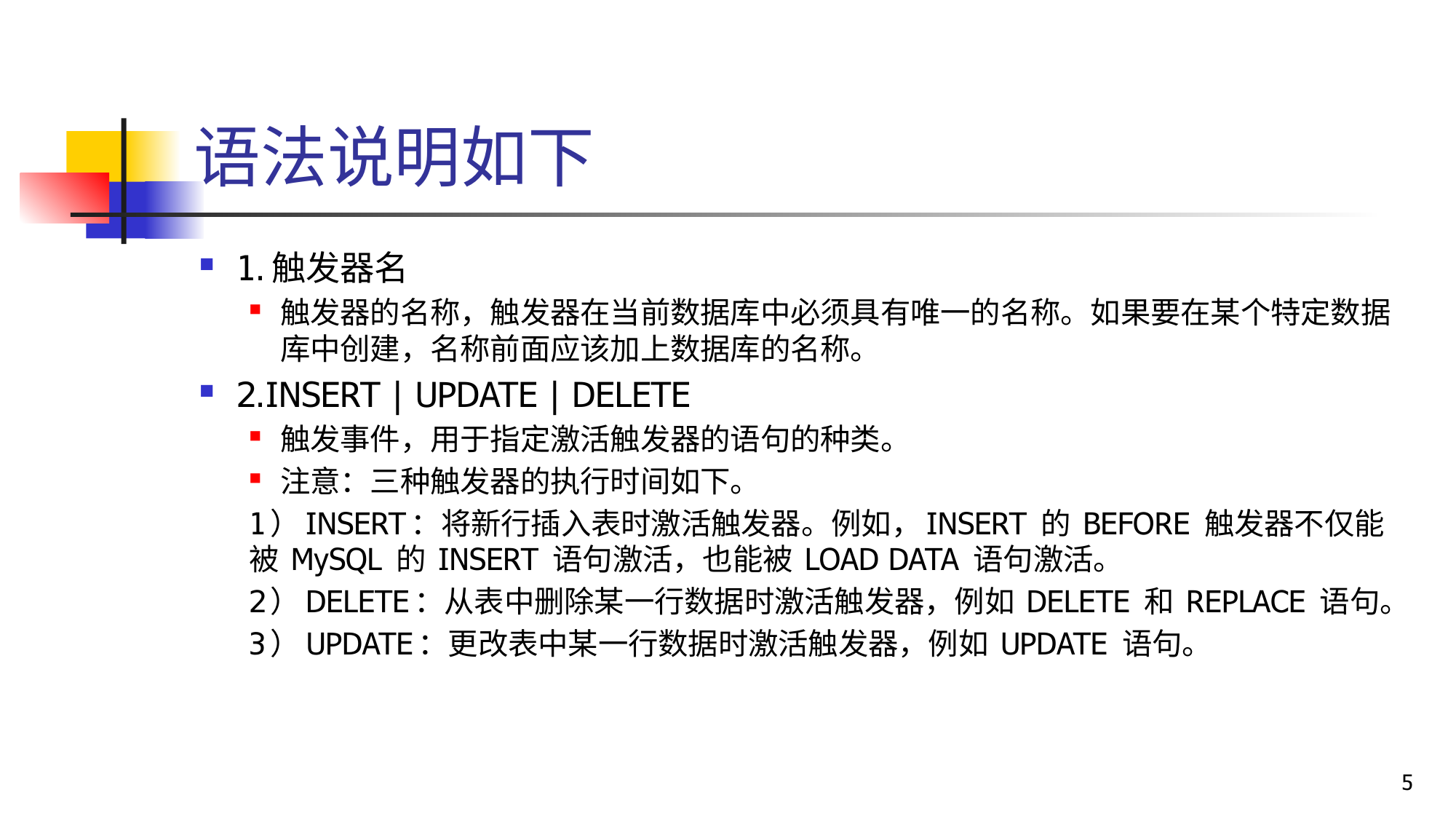

# 语法说明如下
1.触发器名
触发器的名称，触发器在当前数据库中必须具有唯一的名称。如果要在某个特定数据库中创建，名称前面应该加上数据库的名称。
2.INSERT | UPDATE | DELETE
触发事件，用于指定激活触发器的语句的种类。
注意：三种触发器的执行时间如下。
1）INSERT：将新行插入表时激活触发器。例如，INSERT 的 BEFORE 触发器不仅能被 MySQL 的 INSERT 语句激活，也能被 LOAD DATA 语句激活。
2）DELETE：从表中删除某一行数据时激活触发器，例如 DELETE 和 REPLACE 语句。
3）UPDATE：更改表中某一行数据时激活触发器，例如 UPDATE 语句。

5